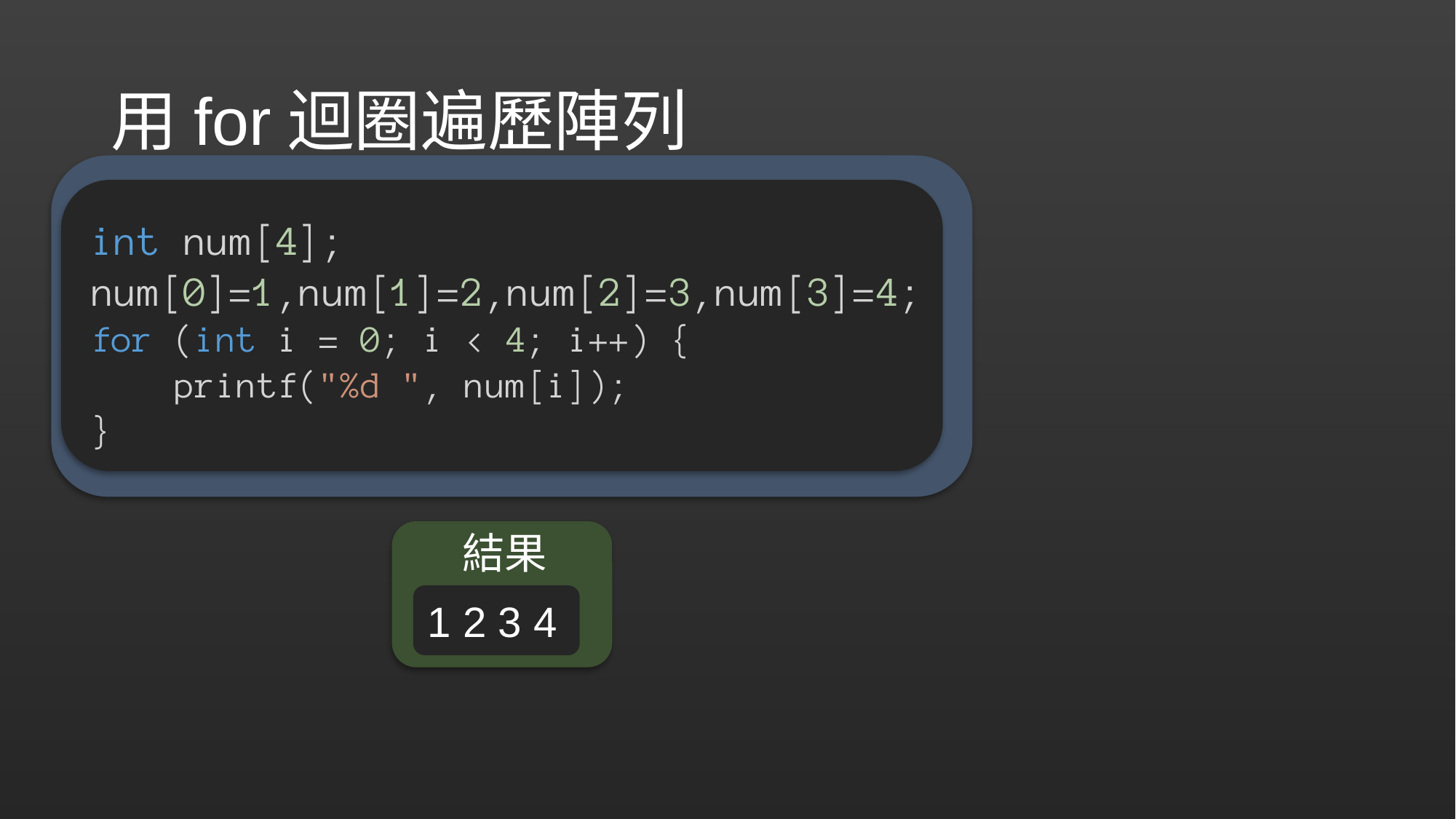

# 用for迴圈遍歷陣列

int num[4];
num[0]=1,num[1]=2,num[2]=3,num[3]=4;
for (int i = 0; i < 4; i++) {
    printf("%d ", num[i]);
}

結果
1 2 3 4